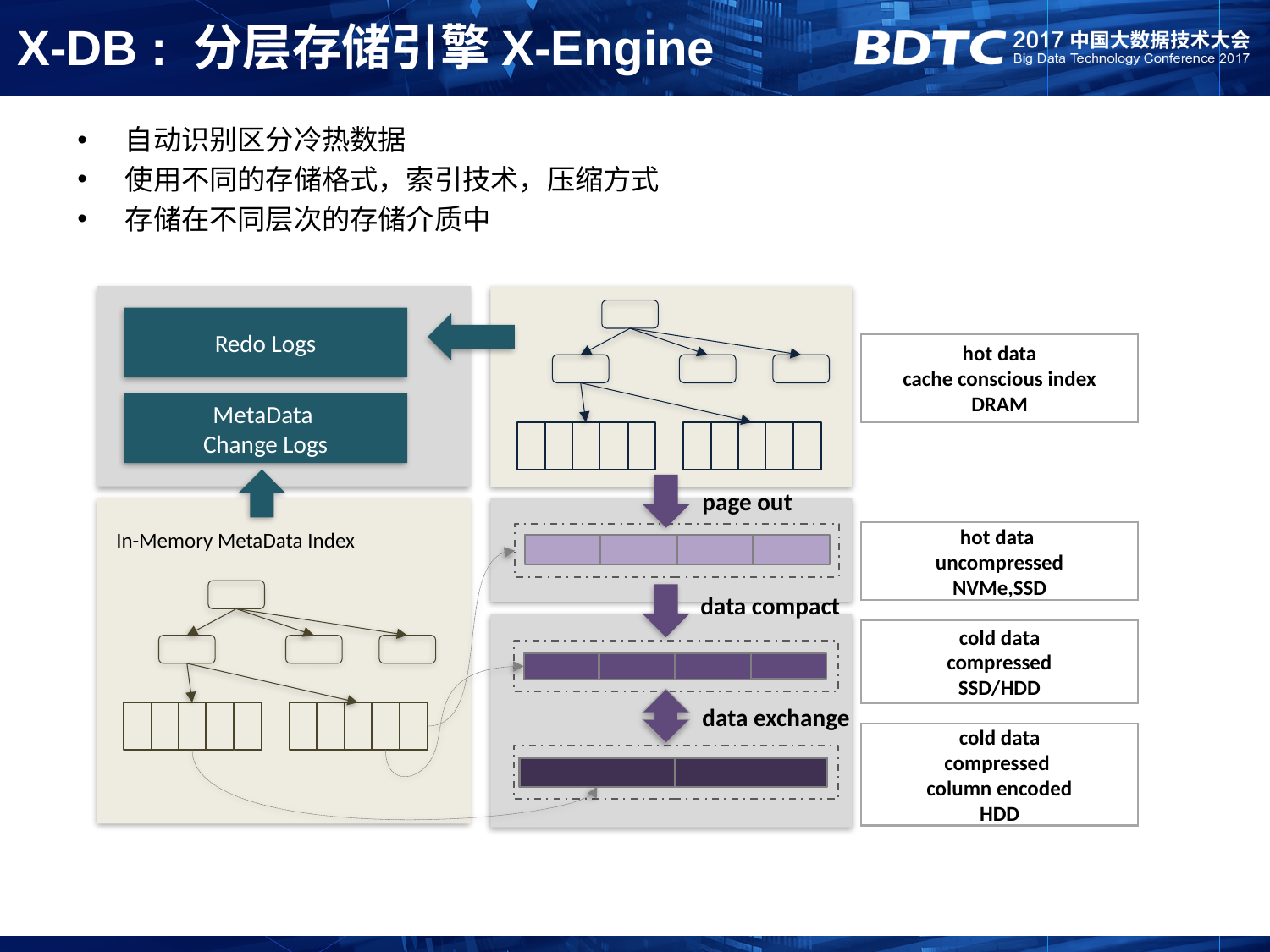

# X-DB : 分层存储引擎X-Engine
自动识别区分冷热数据
使用不同的存储格式，索引技术，压缩方式
存储在不同层次的存储介质中

Redo Logs
hot data
cache conscious index
DRAM

MetaData
Change Logs

page out

In-Memory MetaData Index
hot data
uncompressed
NVMe,SSD

data compact

cold data
compressed
SSD/HDD

data exchange

cold data
compressed
column encoded
HDD